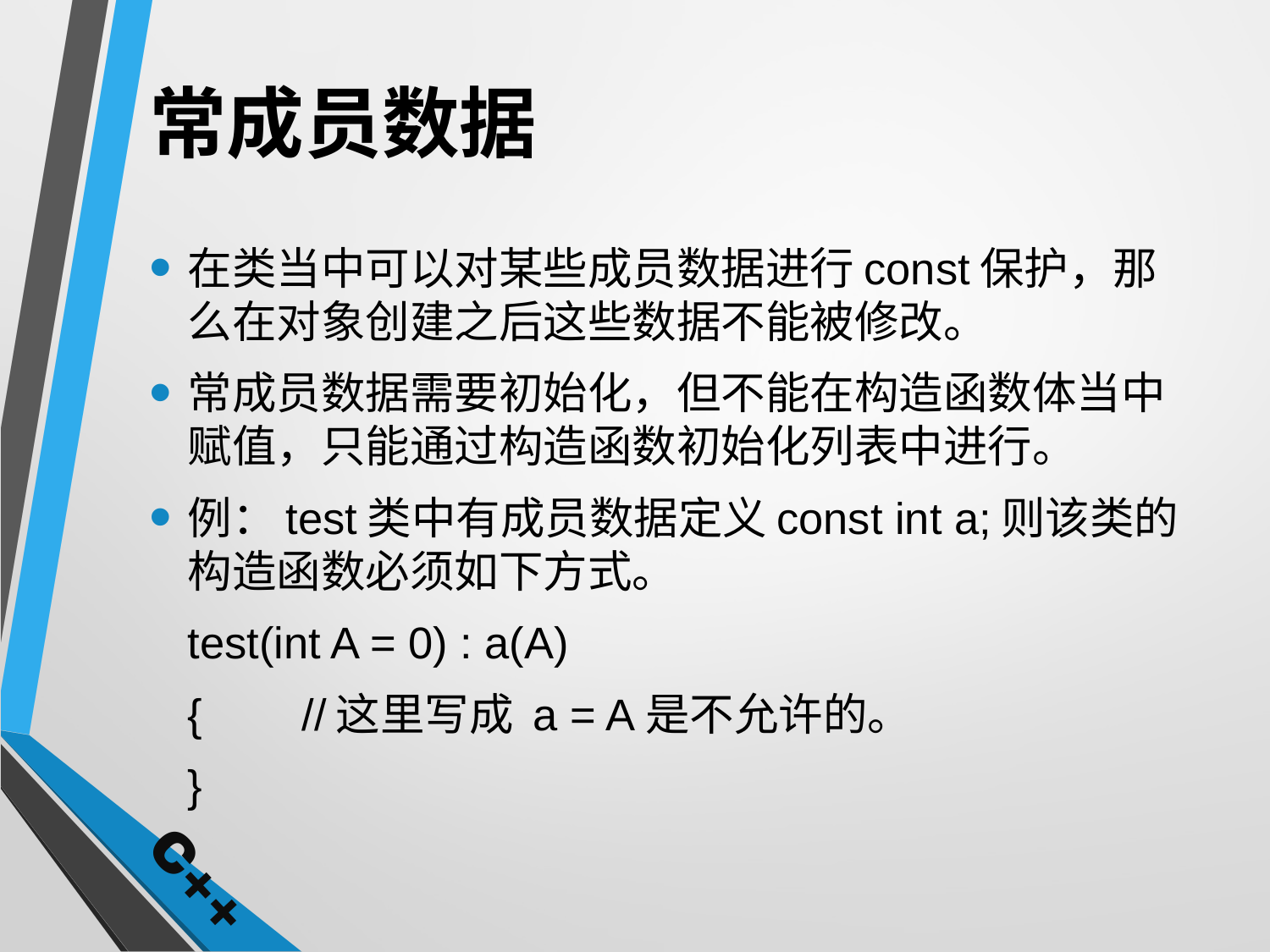

# 常成员数据
在类当中可以对某些成员数据进行const保护，那么在对象创建之后这些数据不能被修改。
常成员数据需要初始化，但不能在构造函数体当中赋值，只能通过构造函数初始化列表中进行。
例：test类中有成员数据定义const int a;则该类的构造函数必须如下方式。
	test(int A = 0) : a(A)
	{		//这里写成 a = A是不允许的。
	}